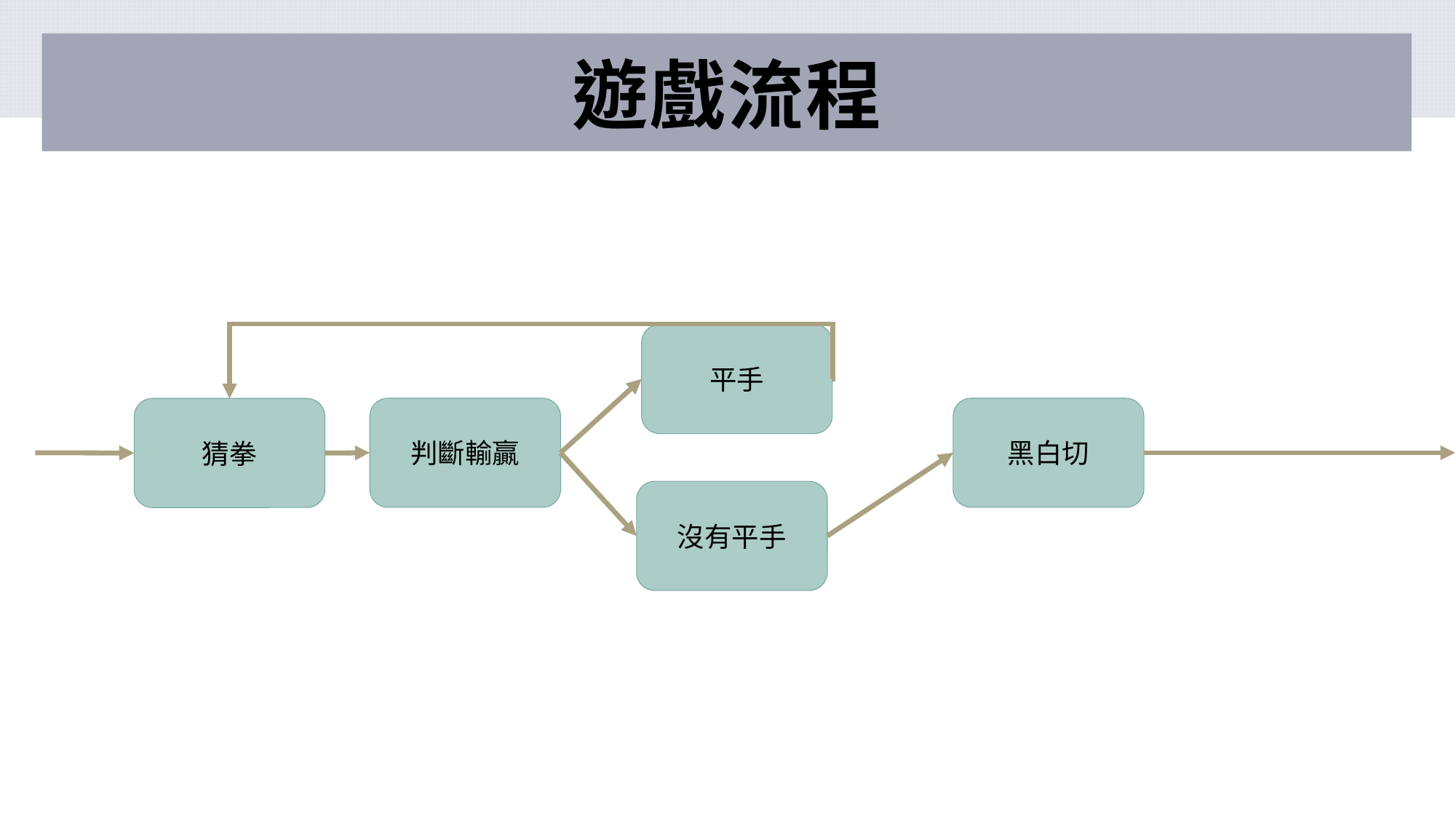

# 遊戲流程
平手
判斷輸贏
黑白切
猜拳
沒有平手